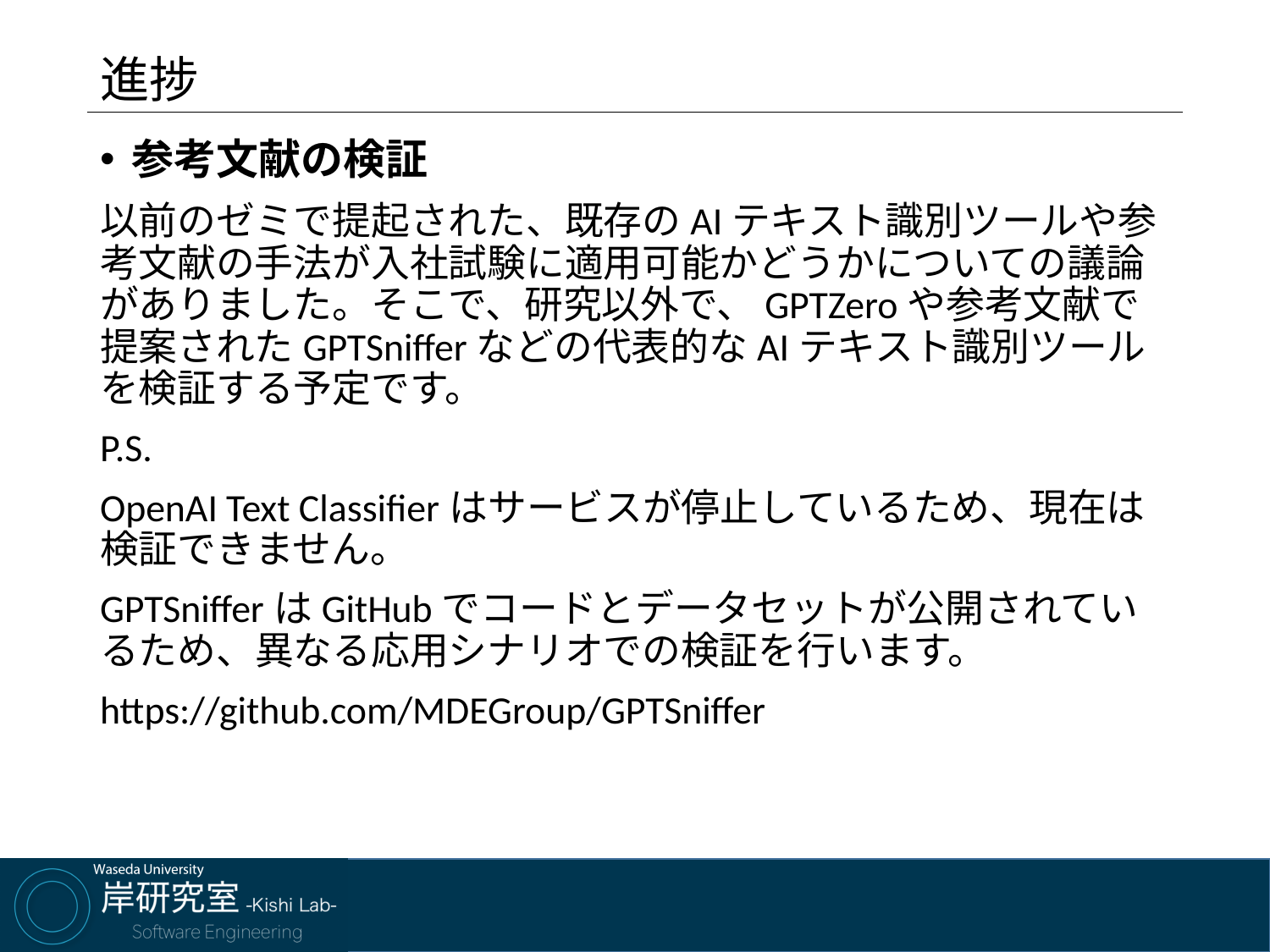

# 進捗
参考文献の検証
以前のゼミで提起された、既存のAIテキスト識別ツールや参考文献の手法が入社試験に適用可能かどうかについての議論がありました。そこで、研究以外で、GPTZeroや参考文献で提案されたGPTSnifferなどの代表的なAIテキスト識別ツールを検証する予定です。
P.S.
OpenAI Text Classifierはサービスが停止しているため、現在は検証できません。
GPTSnifferはGitHubでコードとデータセットが公開されているため、異なる応用シナリオでの検証を行います。
https://github.com/MDEGroup/GPTSniffer
17